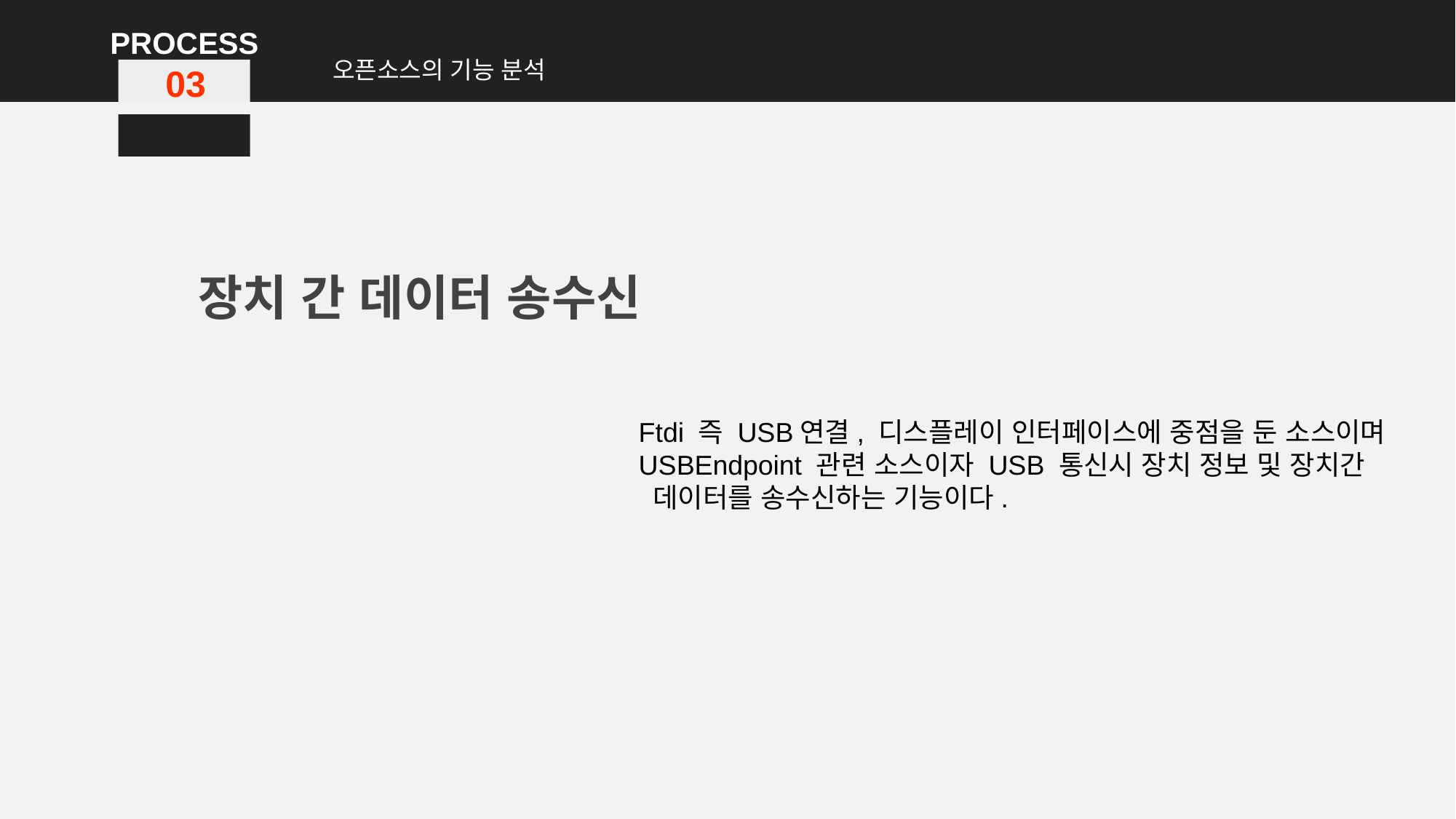

PROCESS
오픈소스의 기능 분석
03

장치 간 데이터 송수신
Ftdi 즉 USB연결, 디스플레이 인터페이스에 중점을 둔 소스이며
USBEndpoint 관련 소스이자 USB 통신시 장치 정보 및 장치간
 데이터를 송수신하는 기능이다.